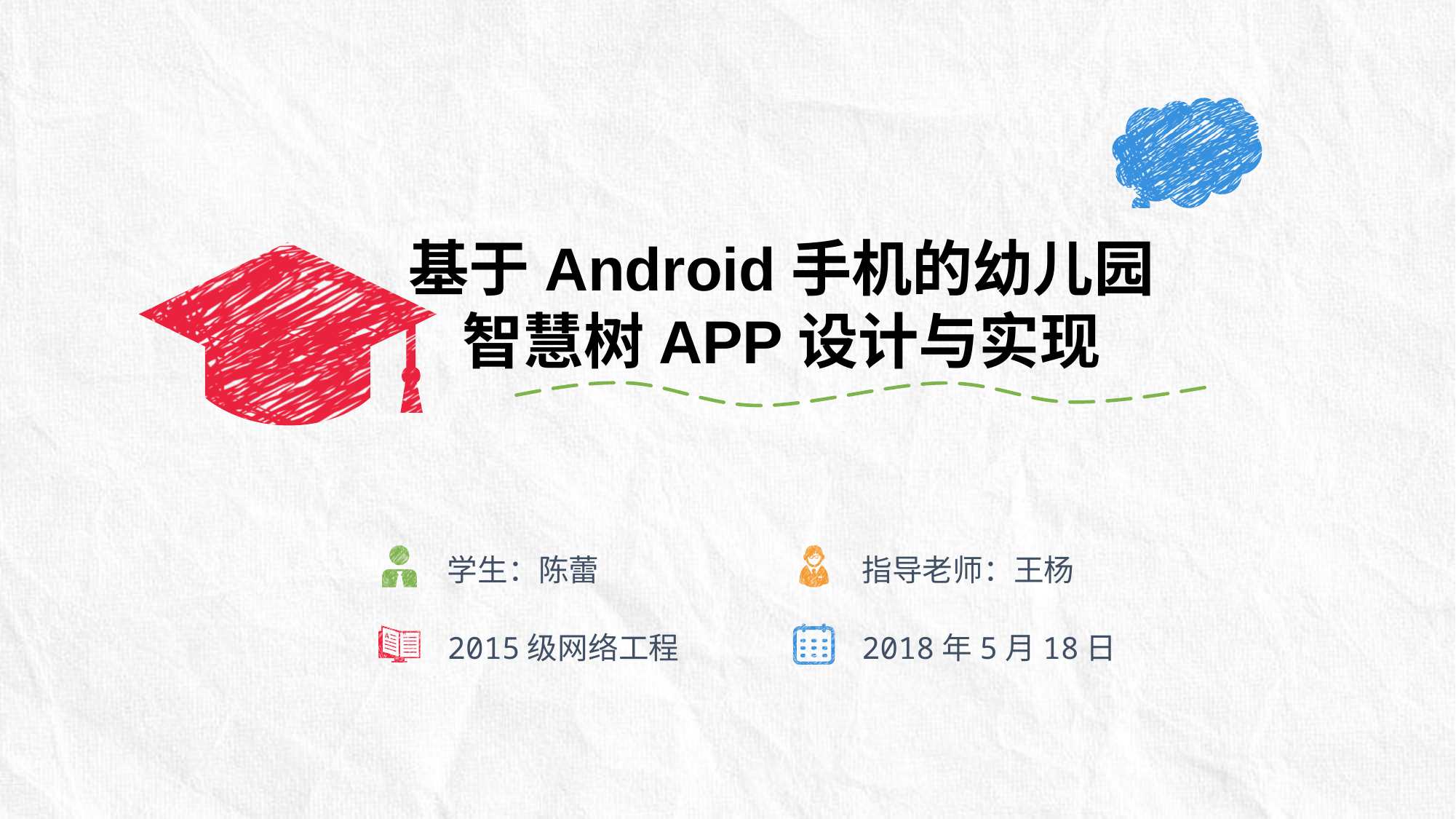

基于Android手机的幼儿园
智慧树APP设计与实现

学生：陈蕾
指导老师：王杨

2015级网络工程
2018年5月18日